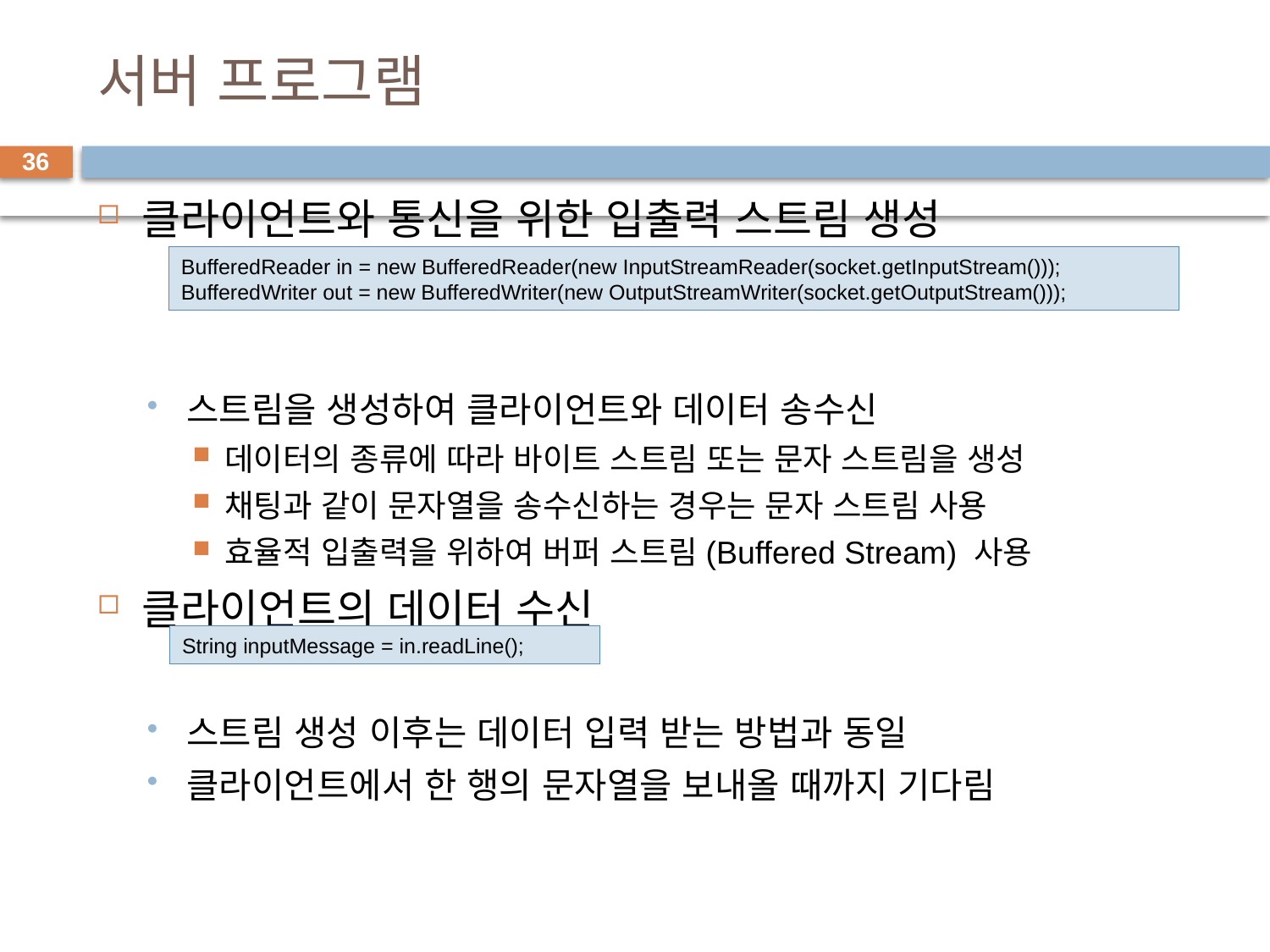

# 서버 프로그램
36
클라이언트와 통신을 위한 입출력 스트림 생성

스트림을 생성하여 클라이언트와 데이터 송수신
데이터의 종류에 따라 바이트 스트림 또는 문자 스트림을 생성
채팅과 같이 문자열을 송수신하는 경우는 문자 스트림 사용
효율적 입출력을 위하여 버퍼 스트림(Buffered Stream) 사용
클라이언트의 데이터 수신

스트림 생성 이후는 데이터 입력 받는 방법과 동일
클라이언트에서 한 행의 문자열을 보내올 때까지 기다림

BufferedReader in = new BufferedReader(new InputStreamReader(socket.getInputStream()));
BufferedWriter out = new BufferedWriter(new OutputStreamWriter(socket.getOutputStream()));
String inputMessage = in.readLine();